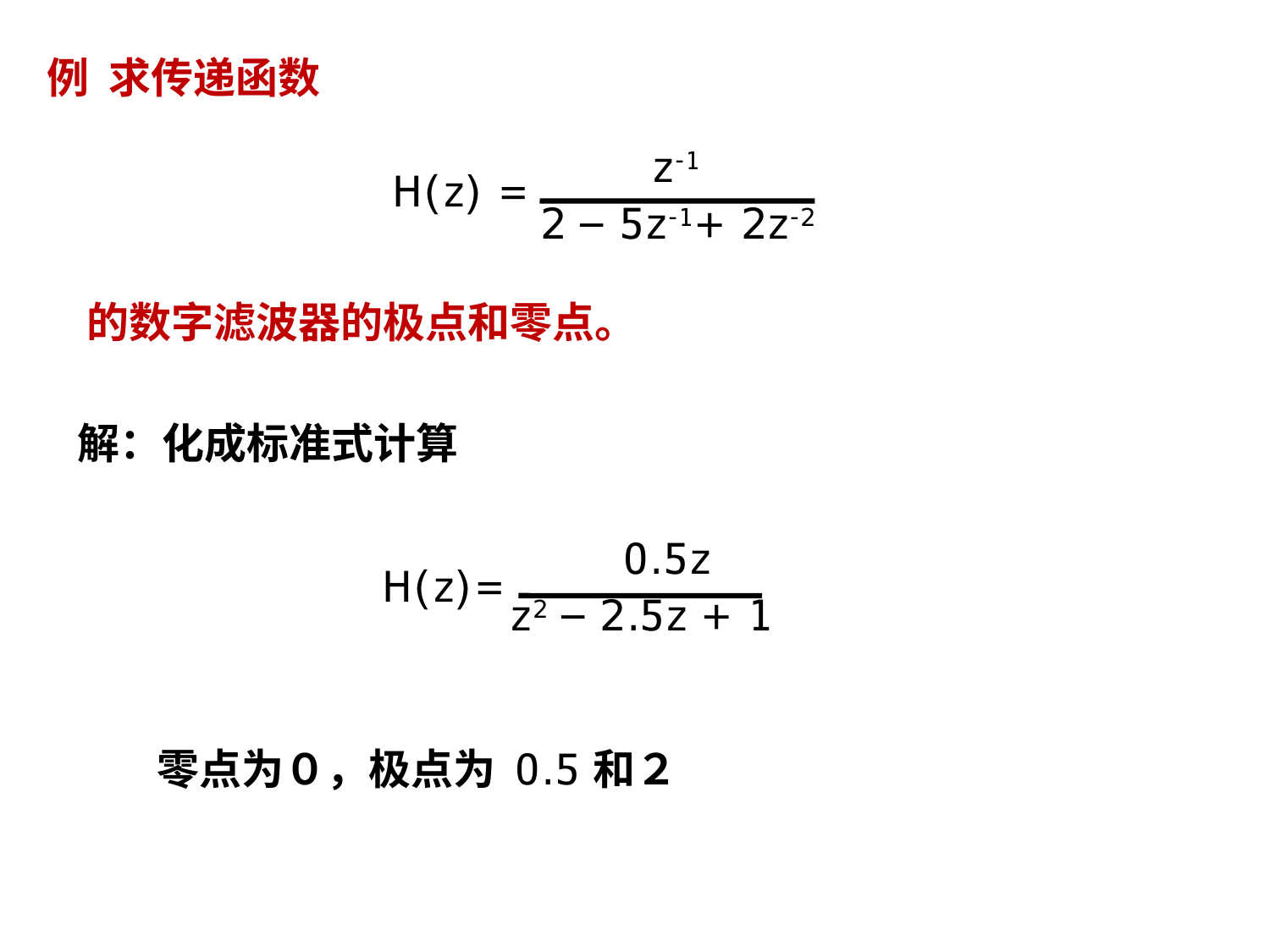

例  求传递函数
         z-1
2 – 5z-1+ 2z-2
H(z) =

的数字滤波器的极点和零点。
解：化成标准式计算
          0.5z
 z2 – 2.5z + 1
H(z)=

零点为０，极点为 0.5和２